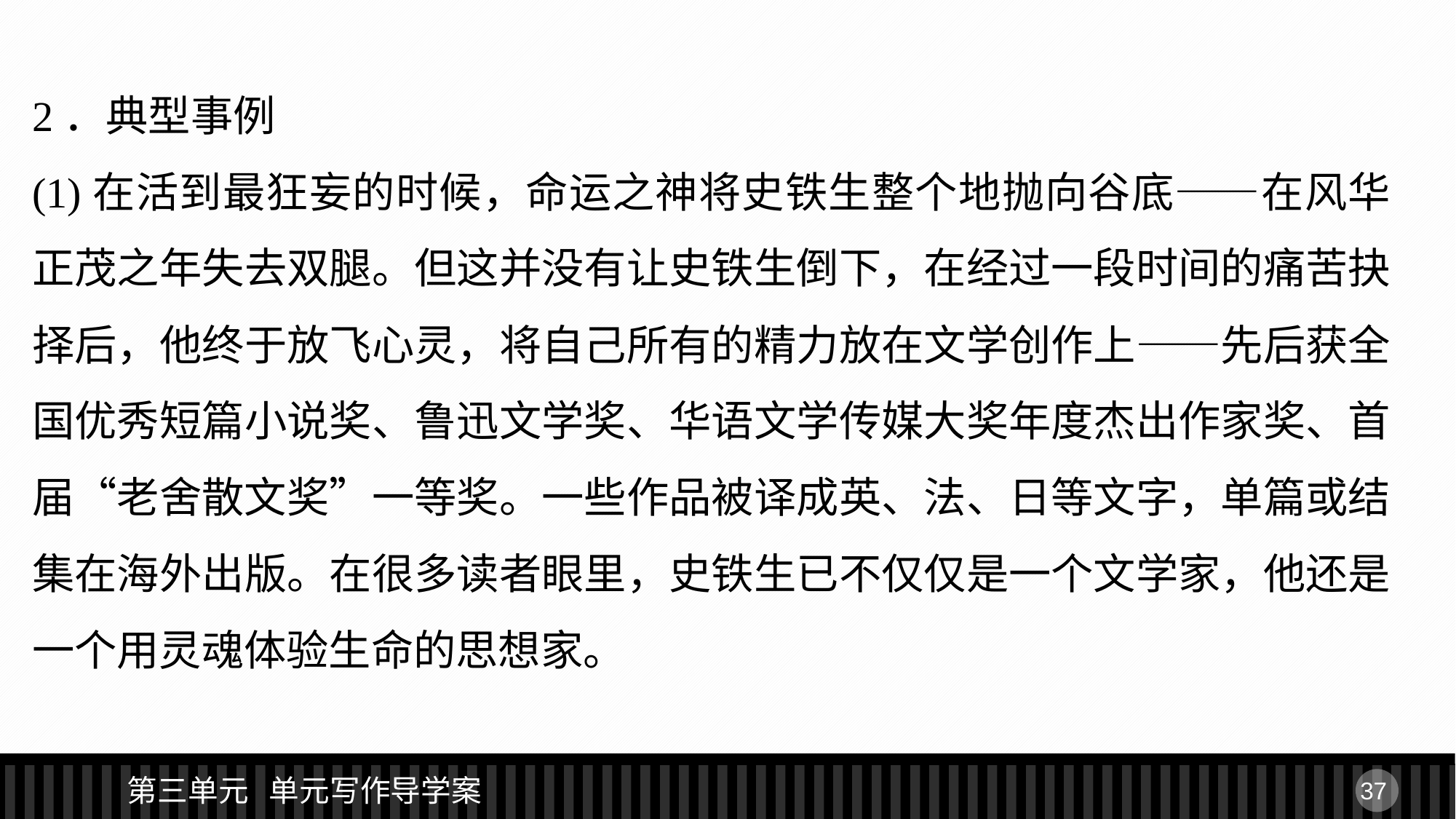

2．典型事例
(1)在活到最狂妄的时候，命运之神将史铁生整个地抛向谷底——在风华正茂之年失去双腿。但这并没有让史铁生倒下，在经过一段时间的痛苦抉择后，他终于放飞心灵，将自己所有的精力放在文学创作上——先后获全国优秀短篇小说奖、鲁迅文学奖、华语文学传媒大奖年度杰出作家奖、首届“老舍散文奖”一等奖。一些作品被译成英、法、日等文字，单篇或结集在海外出版。在很多读者眼里，史铁生已不仅仅是一个文学家，他还是一个用灵魂体验生命的思想家。